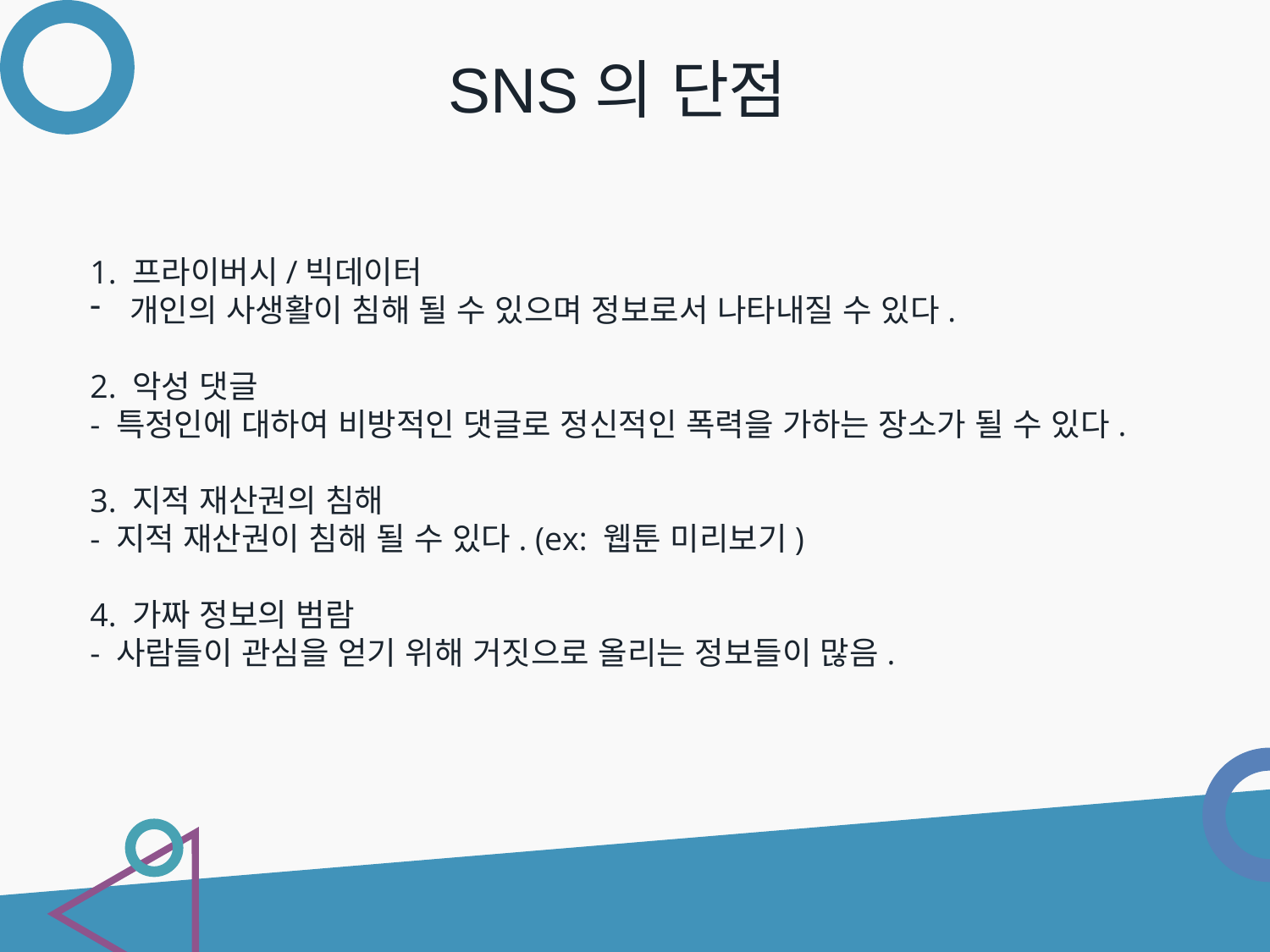

SNS의 단점
1. 프라이버시/빅데이터
개인의 사생활이 침해 될 수 있으며 정보로서 나타내질 수 있다.

2. 악성 댓글
- 특정인에 대하여 비방적인 댓글로 정신적인 폭력을 가하는 장소가 될 수 있다.

3. 지적 재산권의 침해
- 지적 재산권이 침해 될 수 있다. (ex: 웹툰 미리보기)

4. 가짜 정보의 범람
- 사람들이 관심을 얻기 위해 거짓으로 올리는 정보들이 많음.